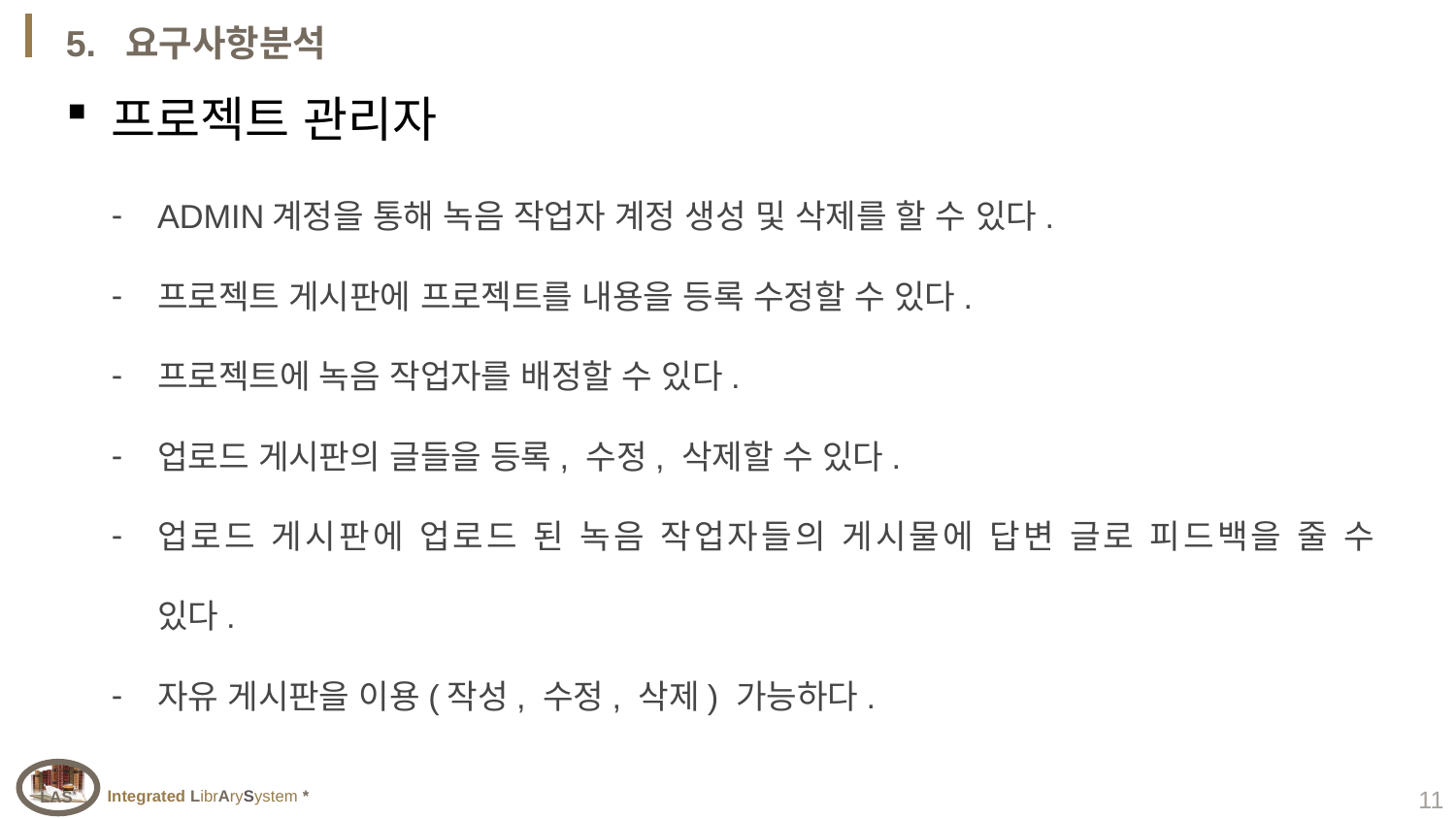

5.  요구사항분석
프로젝트 관리자
ADMIN계정을 통해 녹음 작업자 계정 생성 및 삭제를 할 수 있다.
프로젝트 게시판에 프로젝트를 내용을 등록 수정할 수 있다.
프로젝트에 녹음 작업자를 배정할 수 있다.
업로드 게시판의 글들을 등록, 수정, 삭제할 수 있다.
업로드 게시판에 업로드 된 녹음 작업자들의 게시물에 답변 글로 피드백을 줄 수
있다.
자유 게시판을 이용(작성, 수정, 삭제) 가능하다.
11